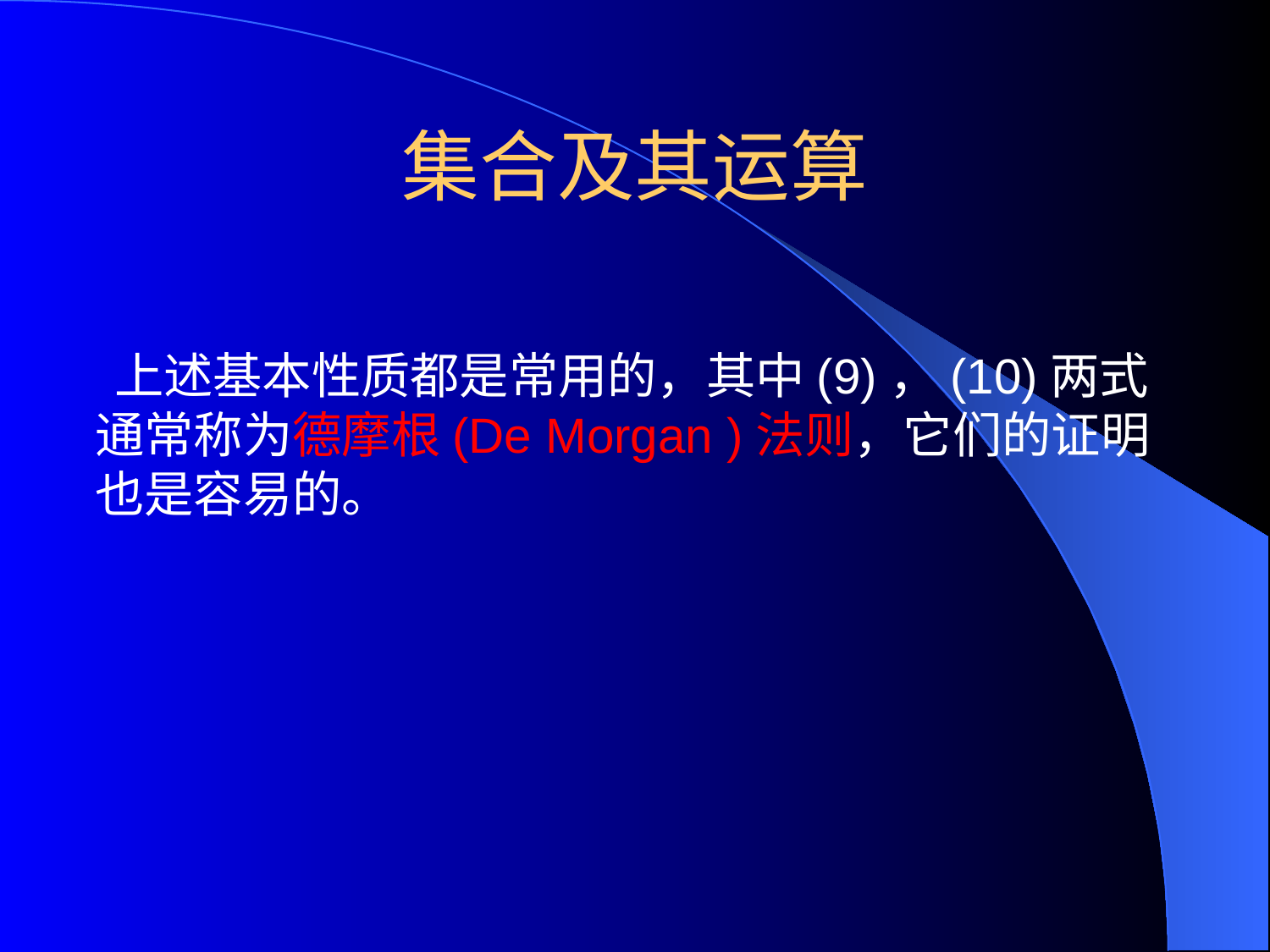

# 集合及其运算
     上述基本性质都是常用的，其中(9)，(10)两式通常称为德摩根(De Morgan )法则，它们的证明也是容易的。